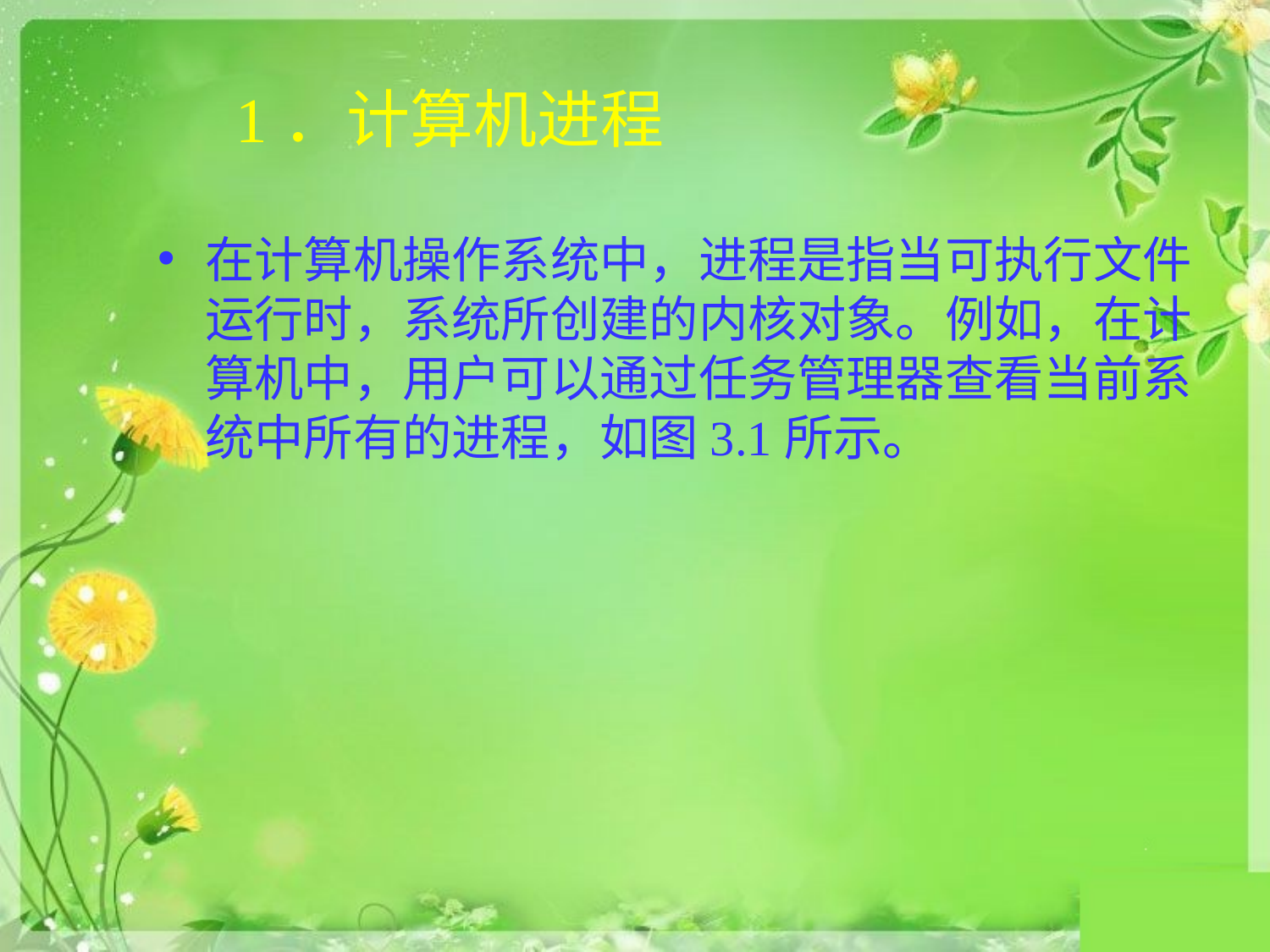

# 1．计算机进程
在计算机操作系统中，进程是指当可执行文件运行时，系统所创建的内核对象。例如，在计算机中，用户可以通过任务管理器查看当前系统中所有的进程，如图3.1所示。